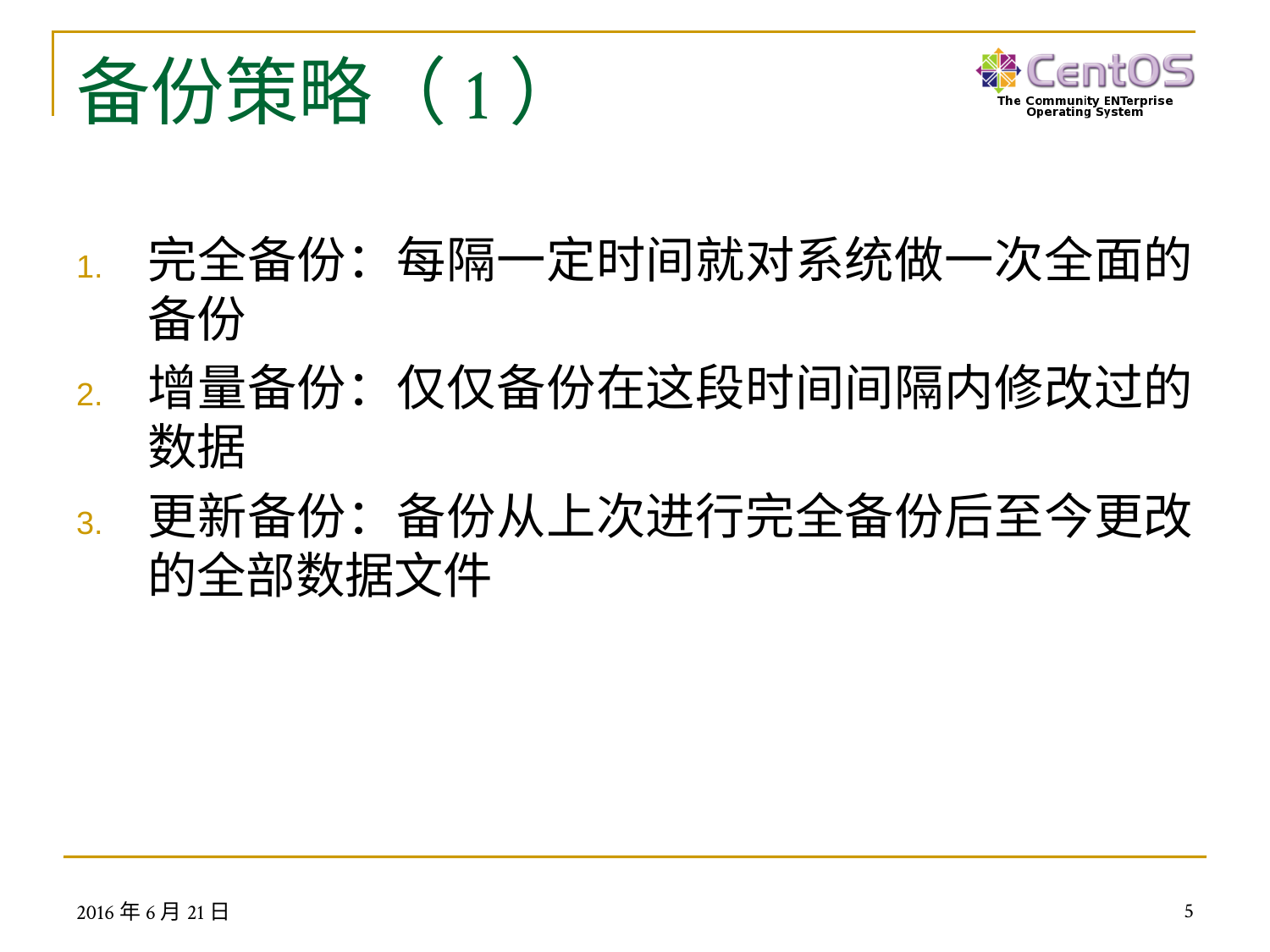

# 备份策略（1）
完全备份：每隔一定时间就对系统做一次全面的备份
增量备份：仅仅备份在这段时间间隔内修改过的数据
更新备份：备份从上次进行完全备份后至今更改的全部数据文件

2016年6月21日
5